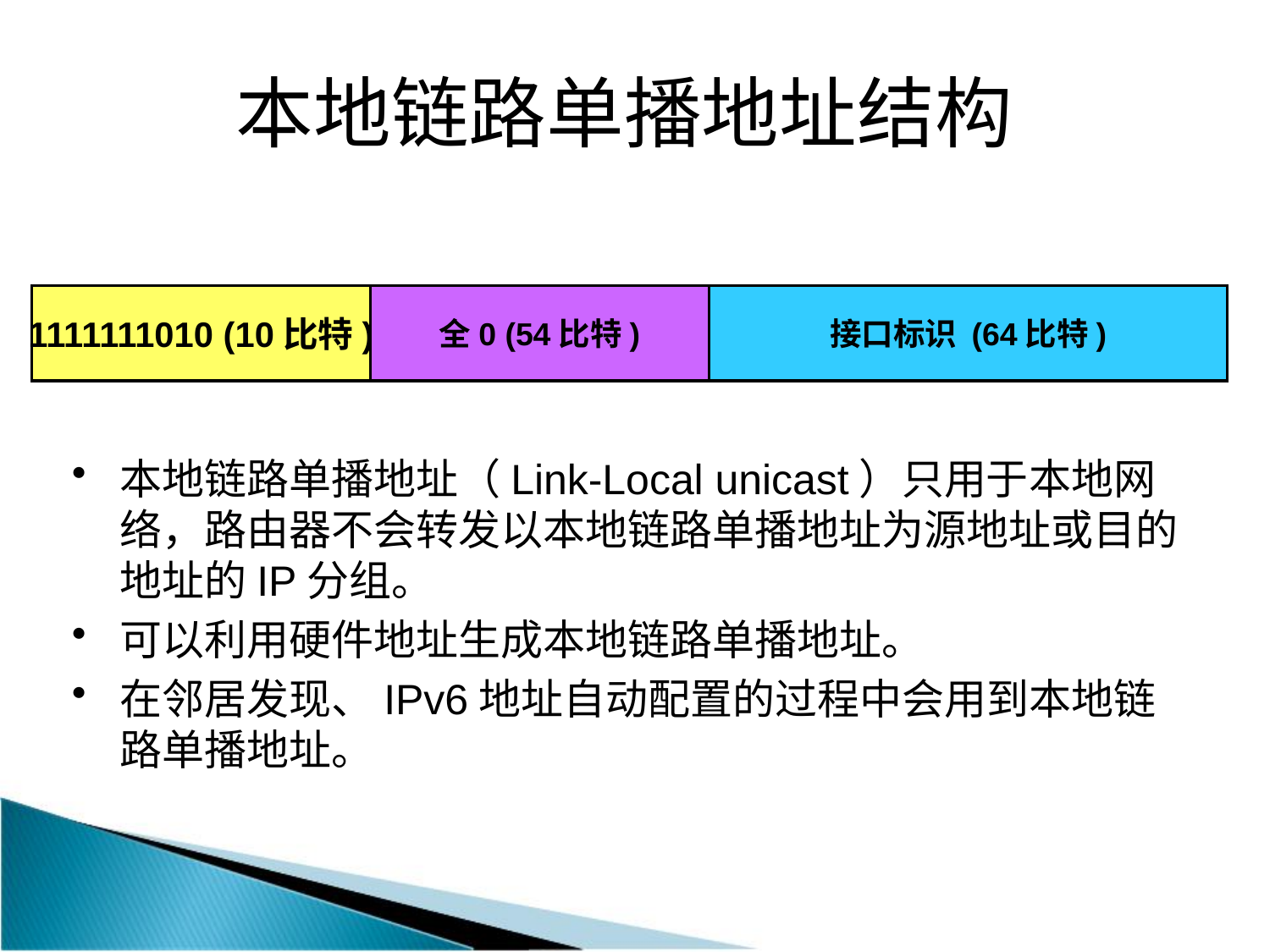

# 本地链路单播地址结构
1111111010 (10比特)
全0 (54比特)
接口标识 (64比特)
本地链路单播地址（Link-Local unicast）只用于本地网络，路由器不会转发以本地链路单播地址为源地址或目的地址的IP分组。
可以利用硬件地址生成本地链路单播地址。
在邻居发现、IPv6地址自动配置的过程中会用到本地链路单播地址。